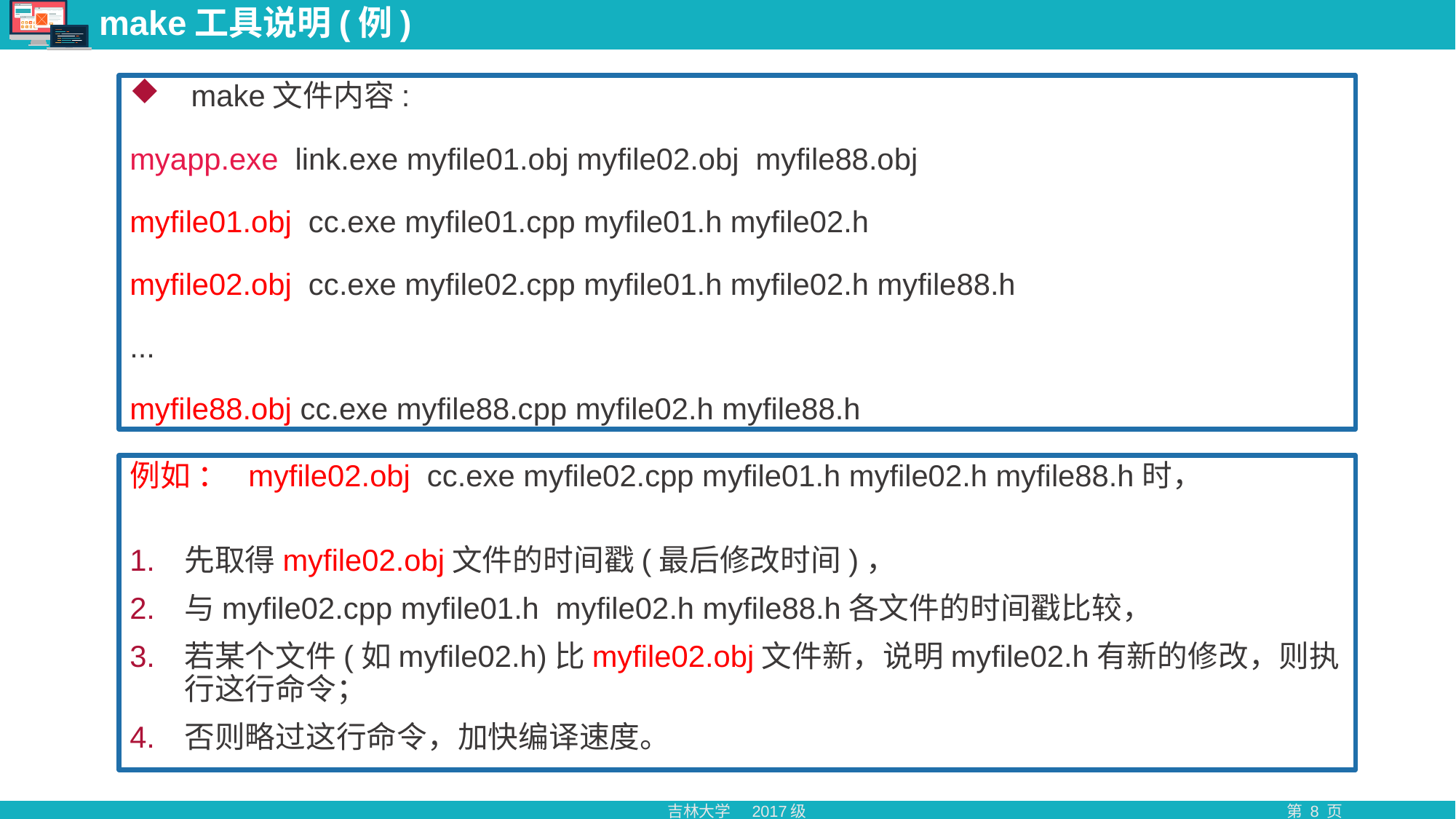

# make工具说明(例)
make文件内容:
myapp.exe  link.exe myfile01.obj myfile02.obj  myfile88.obj
myfile01.obj  cc.exe myfile01.cpp myfile01.h myfile02.h
myfile02.obj  cc.exe myfile02.cpp myfile01.h myfile02.h myfile88.h
...
myfile88.obj cc.exe myfile88.cpp myfile02.h myfile88.h

例如 ：  myfile02.obj  cc.exe myfile02.cpp myfile01.h myfile02.h myfile88.h时，
先取得myfile02.obj文件的时间戳(最后修改时间)，
与myfile02.cpp myfile01.h  myfile02.h myfile88.h各文件的时间戳比较，
若某个文件(如myfile02.h)比myfile02.obj文件新，说明myfile02.h有新的修改，则执行这行命令；
否则略过这行命令，加快编译速度。